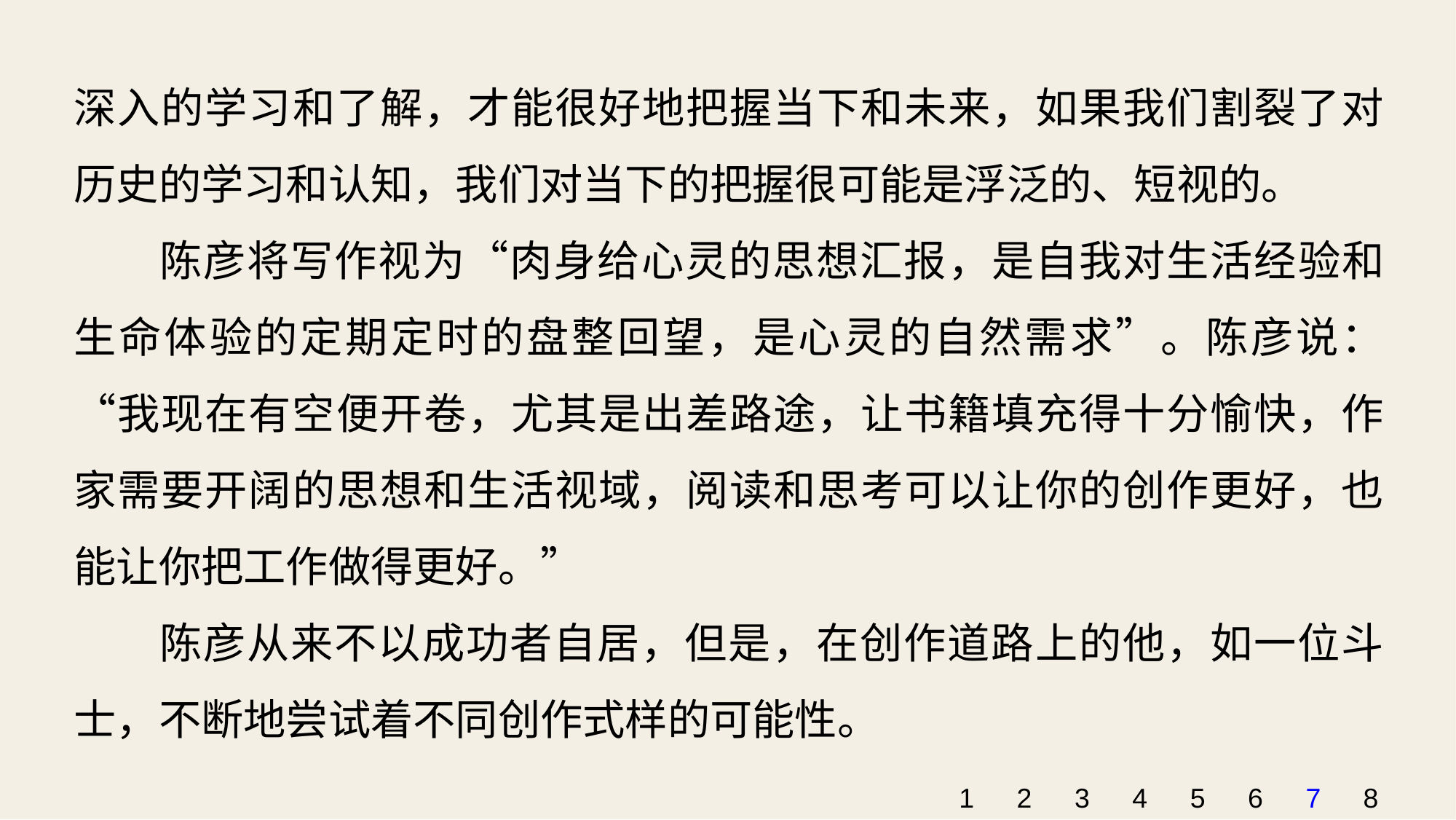

深入的学习和了解，才能很好地把握当下和未来，如果我们割裂了对历史的学习和认知，我们对当下的把握很可能是浮泛的、短视的。
陈彦将写作视为“肉身给心灵的思想汇报，是自我对生活经验和生命体验的定期定时的盘整回望，是心灵的自然需求”。陈彦说：“我现在有空便开卷，尤其是出差路途，让书籍填充得十分愉快，作家需要开阔的思想和生活视域，阅读和思考可以让你的创作更好，也能让你把工作做得更好。”
陈彦从来不以成功者自居，但是，在创作道路上的他，如一位斗士，不断地尝试着不同创作式样的可能性。
1
2
3
4
5
6
7
8